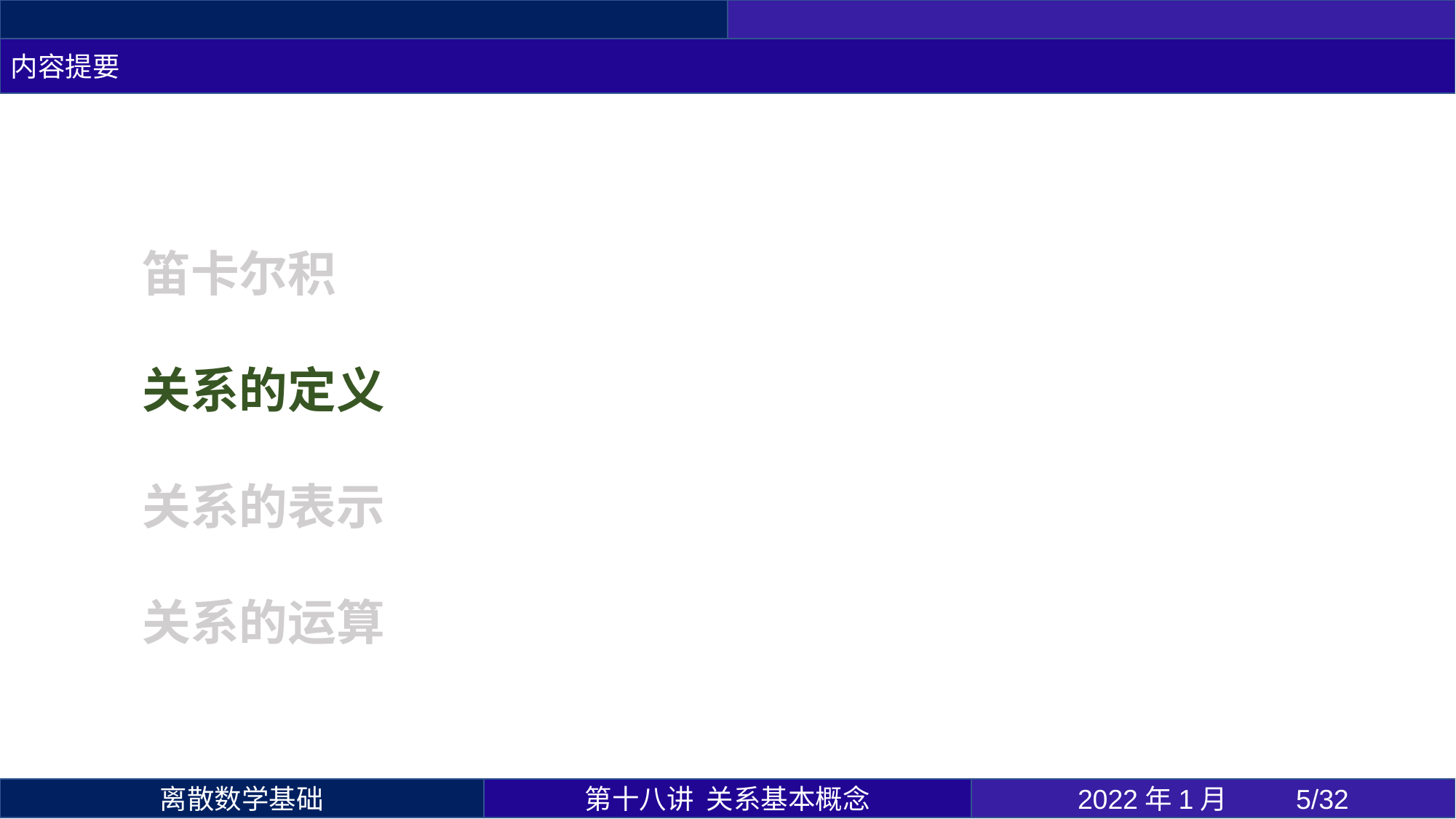

内容提要
笛卡尔积
关系的定义
关系的表示
关系的运算
第十八讲  关系基本概念
2022年1月 	5/32
离散数学基础